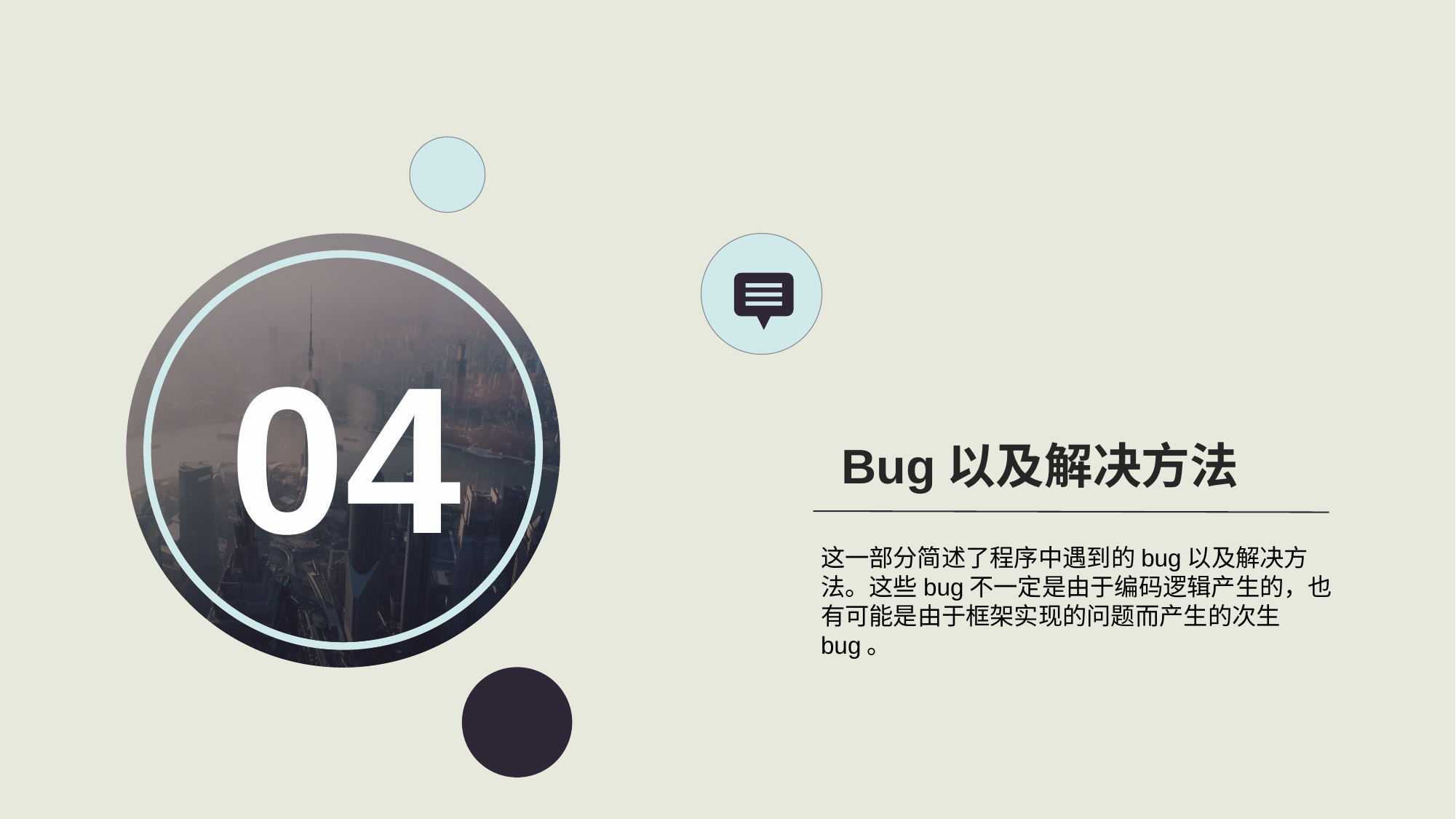

04
  Bug以及解决方法
这一部分简述了程序中遇到的bug以及解决方法。这些bug不一定是由于编码逻辑产生的，也有可能是由于框架实现的问题而产生的次生bug。